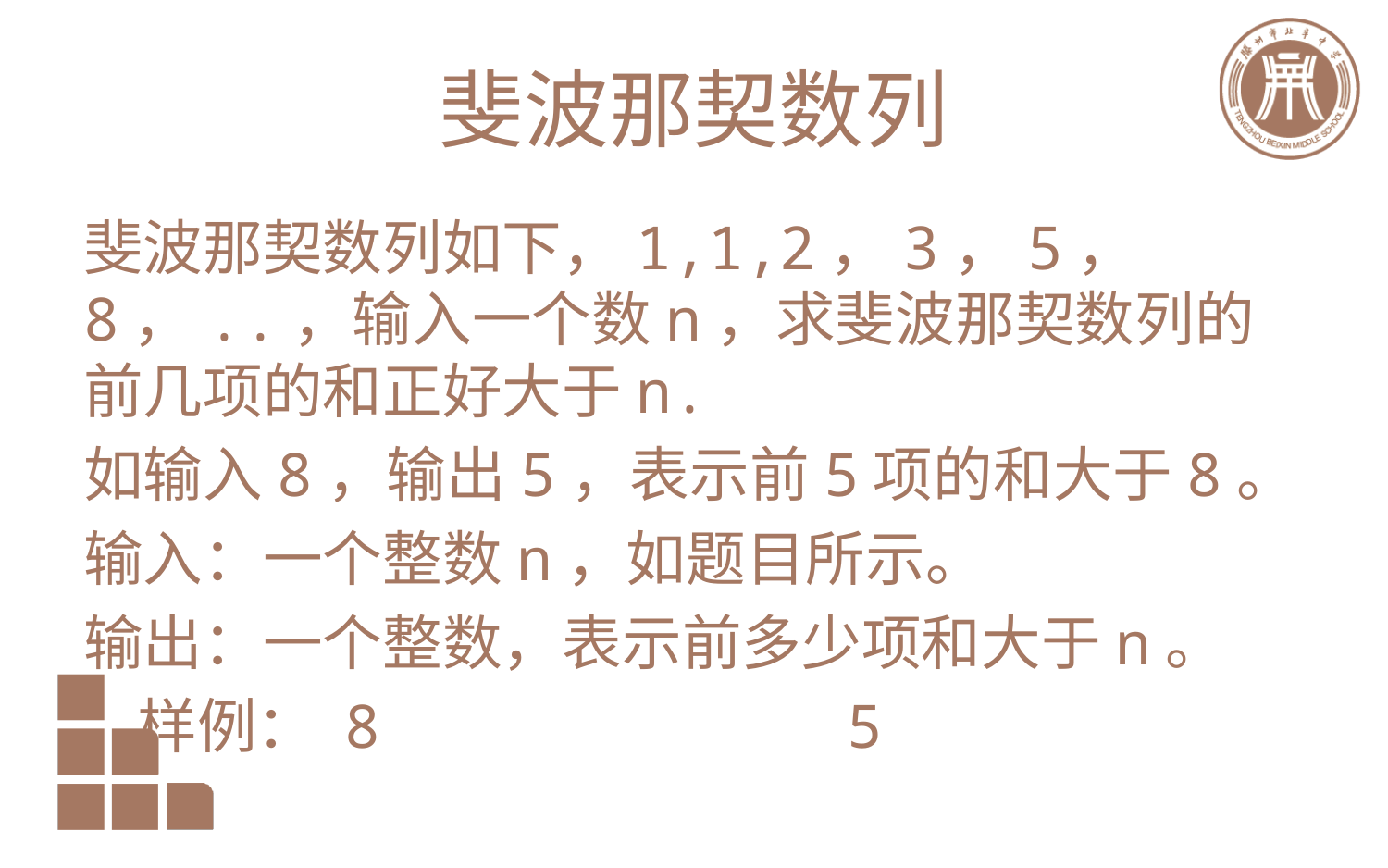

# 斐波那契数列
斐波那契数列如下，1,1,2，3，5，8，..，输入一个数n，求斐波那契数列的前几项的和正好大于n.
如输入8，输出5，表示前5项的和大于8。
输入：一个整数n，如题目所示。
输出：一个整数，表示前多少项和大于n。
   样例： 8             5